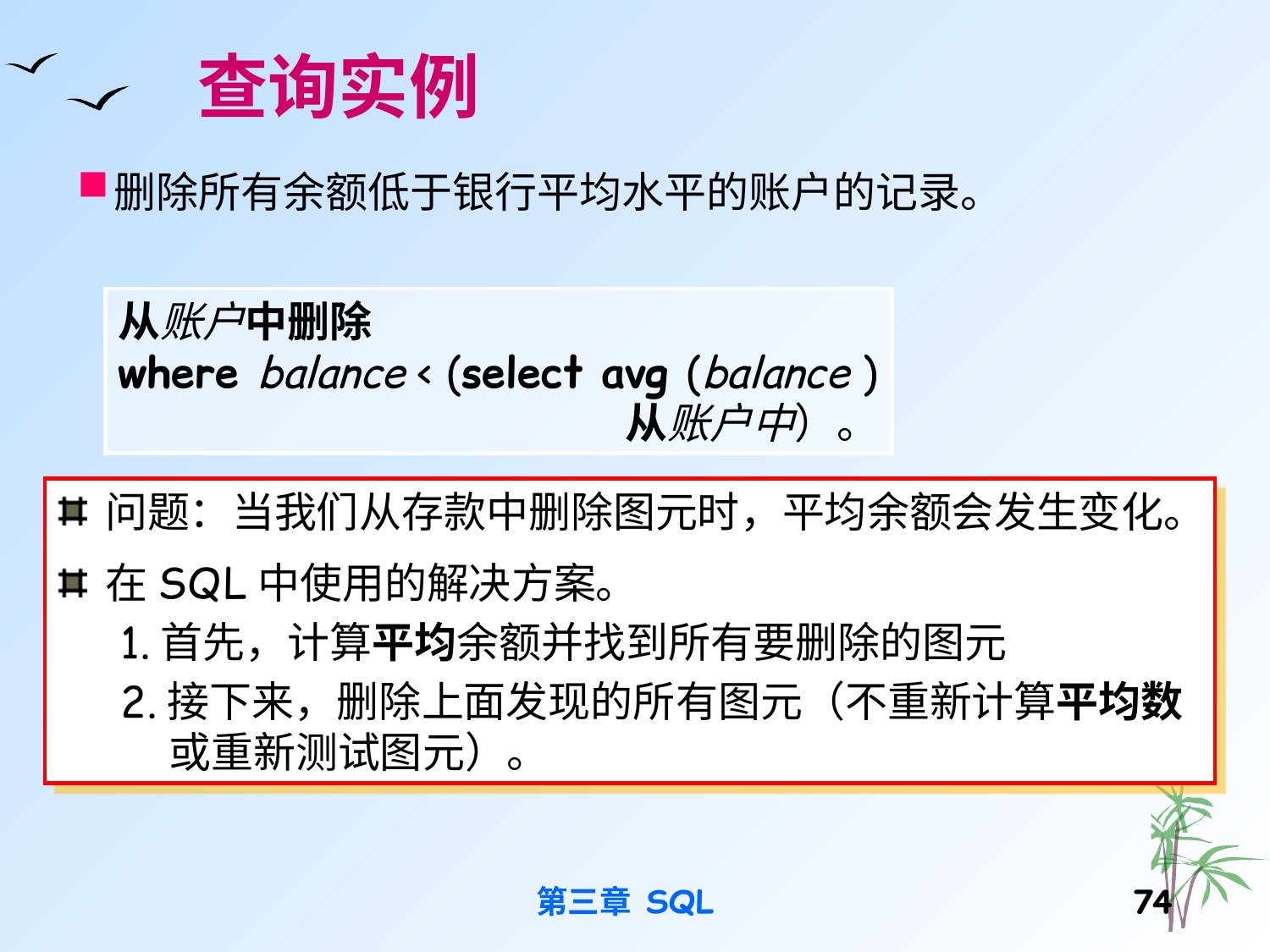

查询实例
删除所有余额低于银行平均水平的账户的记录。
从账户中删除
where balance < (select avg (balance )
                           从账户中）。
问题：当我们从存款中删除图元时，平均余额会发生变化。
在SQL中使用的解决方案。
1.首先，计算平均余额并找到所有要删除的图元
2.接下来，删除上面发现的所有图元（不重新计算平均数或重新测试图元）。
第三章 SQL
74